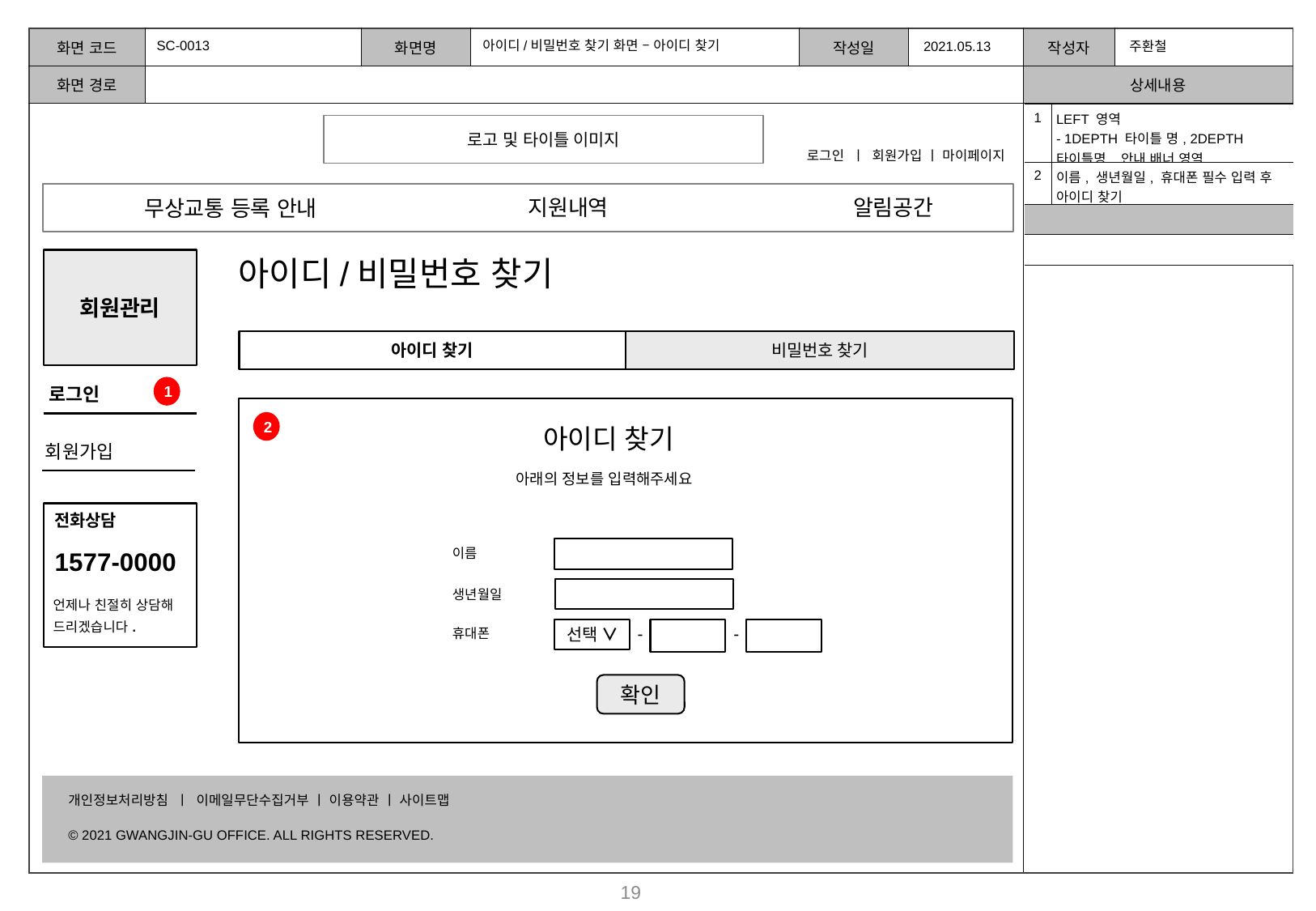

SC-0013
아이디/비밀번호 찾기 화면 – 아이디 찾기
2021.05.13
주환철
| 1 | LEFT 영역 - 1DEPTH 타이틀 명, 2DEPTH 타이틀명, 안내 배너 영역 |
| --- | --- |
| 2 | 이름, 생년월일, 휴대폰 필수 입력 후 아이디 찾기 |
|  |  |
|  |  |
로고 및 타이틀 이미지
로그인  ㅣ  회원가입 ㅣ 마이페이지

지원내역
알림공간
무상교통 등록 안내
아이디/비밀번호 찾기
회원관리
아이디 찾기
비밀번호 찾기
로그인
1

2
아이디 찾기
회원가입
아래의 정보를 입력해주세요

전화상담
1577-0000
언제나 친절히 상담해
드리겠습니다.
이름

생년월일
-
-
휴대폰
선택 ∨

확인

개인정보처리방침  ㅣ  이메일무단수집거부 ㅣ 이용약관 ㅣ 사이트맵
© 2021 GWANGJIN-GU OFFICE. ALL RIGHTS RESERVED.